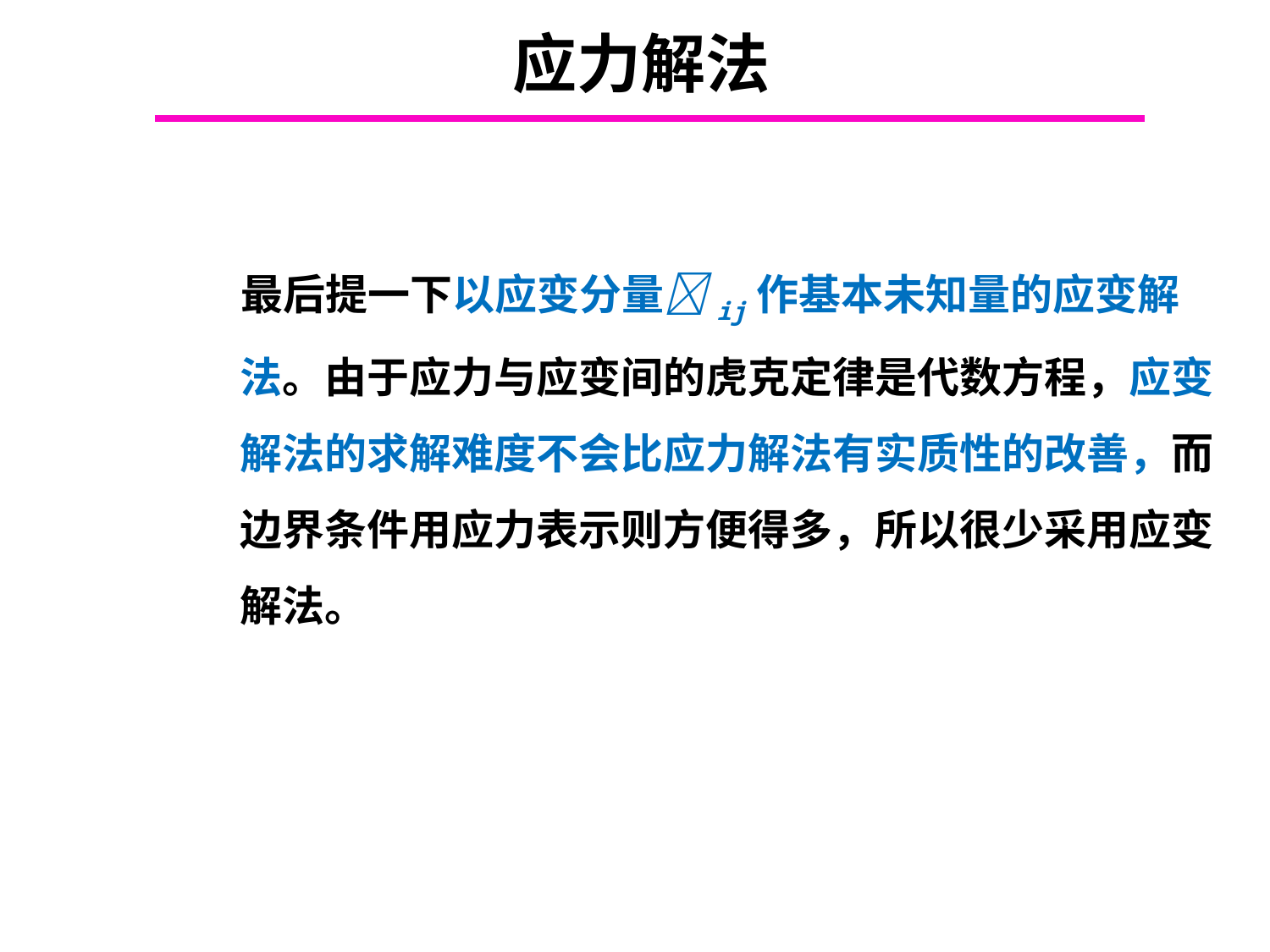

# 应力解法
    最后提一下以应变分量εij作基本未知量的应变解法。由于应力与应变间的虎克定律是代数方程，应变解法的求解难度不会比应力解法有实质性的改善，而边界条件用应力表示则方便得多，所以很少采用应变解法。
Chapter 6.3